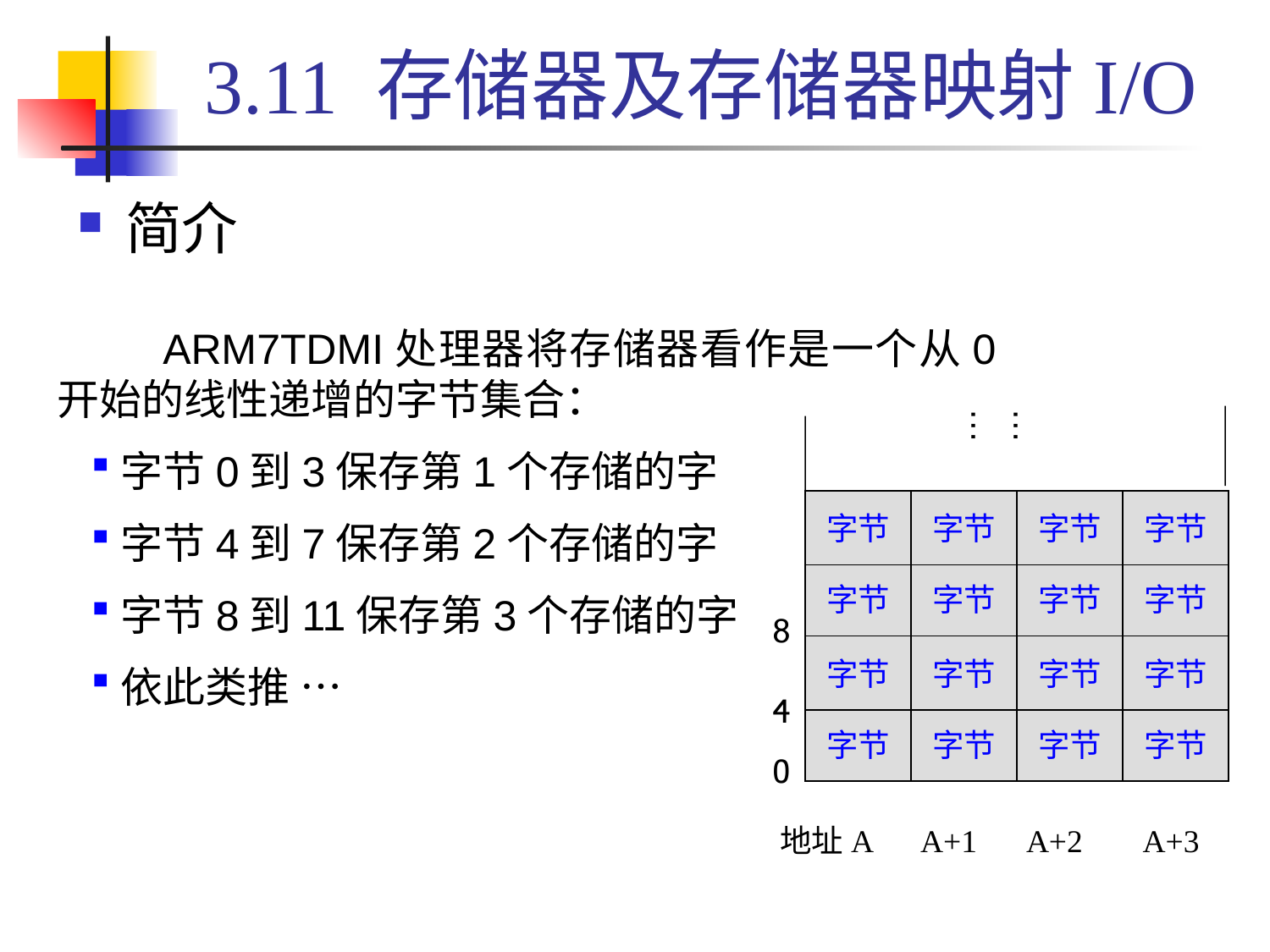

# 3.11 存储器及存储器映射I/O
简介
        ARM7TDMI处理器将存储器看作是一个从0开始的线性递增的字节集合：
字节0到3保存第1个存储的字
字节4到7保存第2个存储的字
字节8到11保存第3个存储的字
依此类推 …
……

字节
字节
字节
字节
字节
字节
字节
字节
8
字节
字节
字节
字节
4
字节
字节
字节
字节
0
地址A
A+1
A+2
A+3